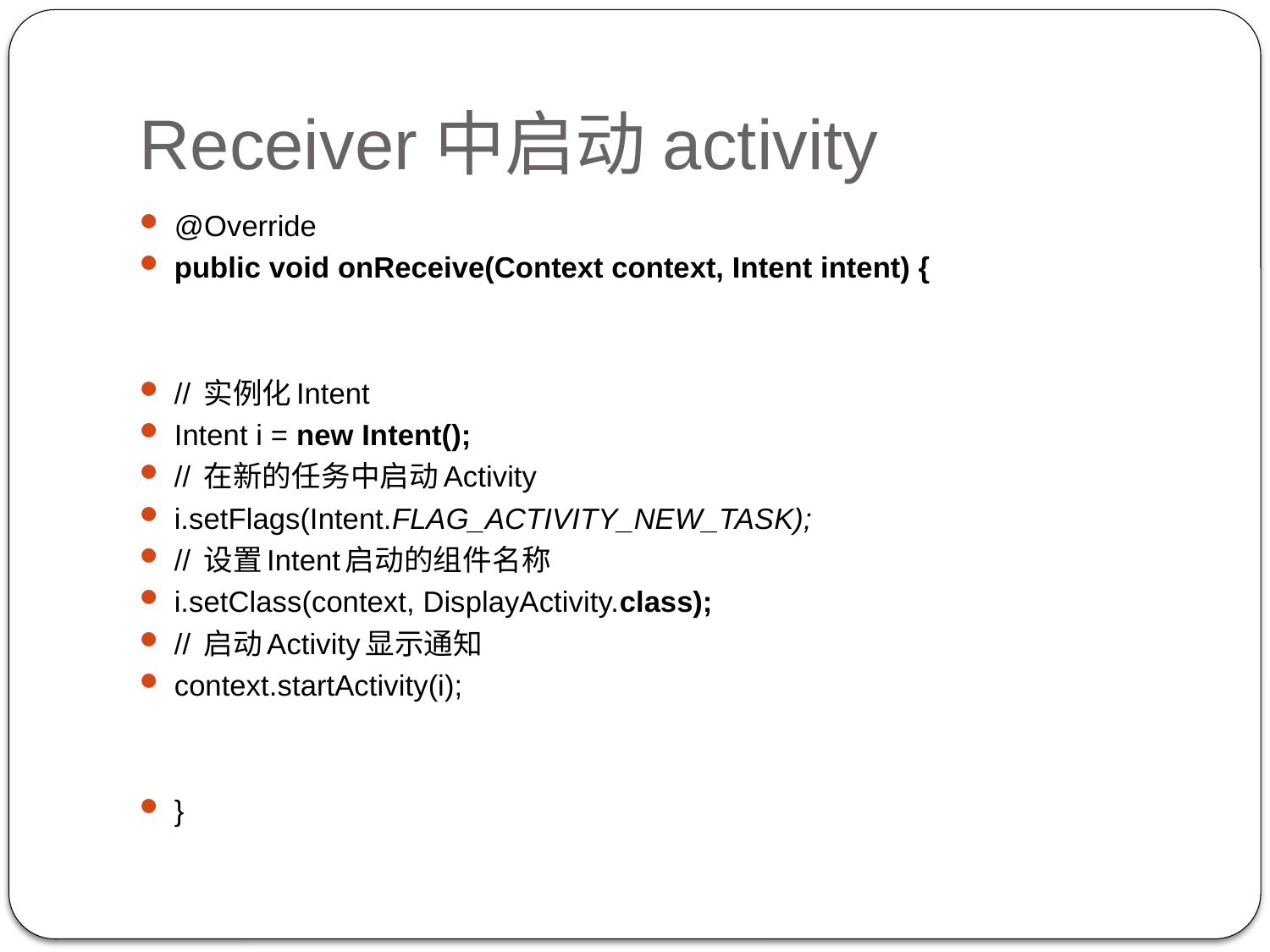

# Receiver中启动activity
@Override
public void onReceive(Context context, Intent intent) {

// 实例化Intent
Intent i = new Intent();
// 在新的任务中启动Activity
i.setFlags(Intent.FLAG_ACTIVITY_NEW_TASK);
// 设置Intent启动的组件名称
i.setClass(context, DisplayActivity.class);
// 启动Activity显示通知
context.startActivity(i);

}